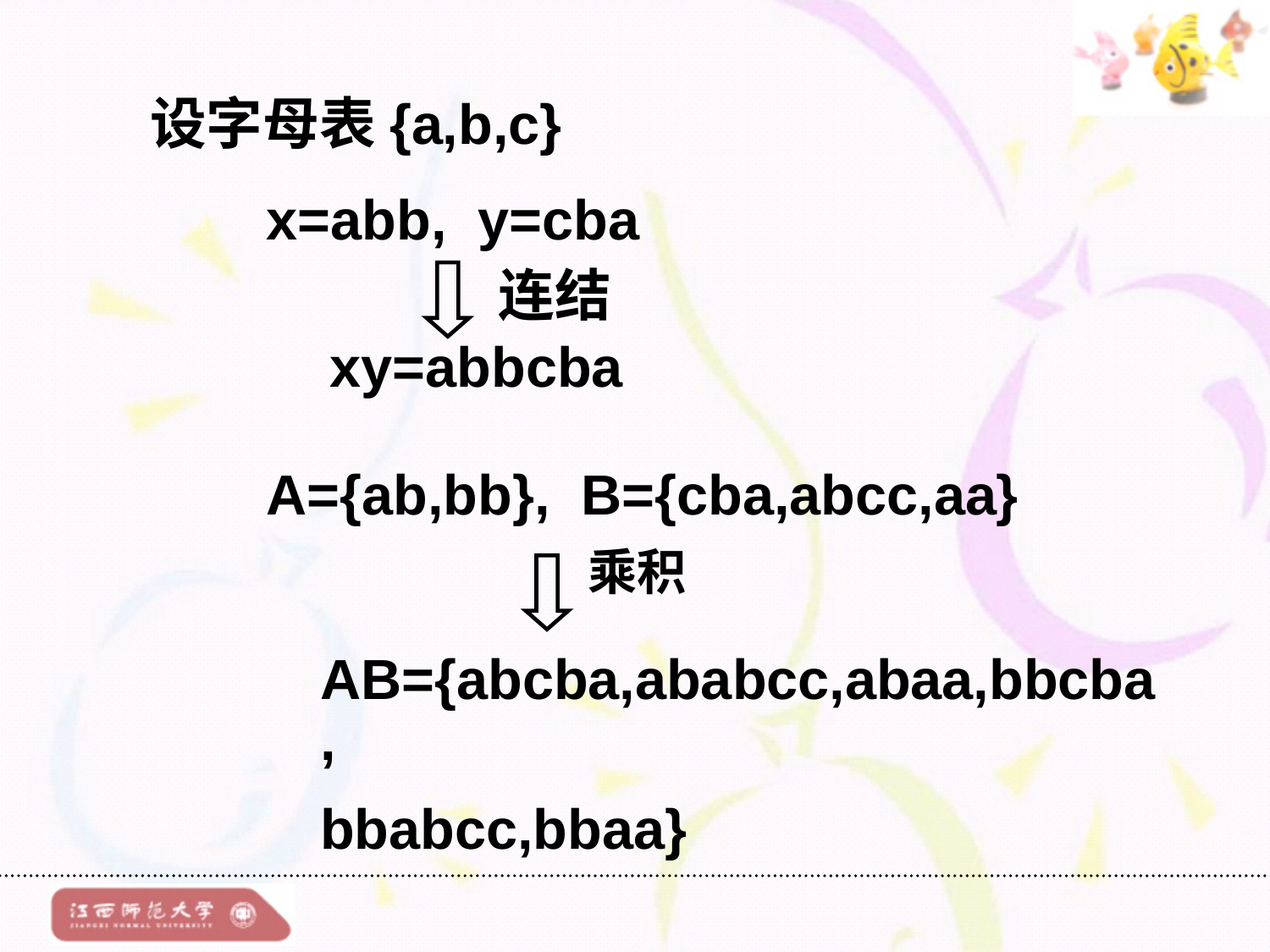

设字母表{a,b,c}
x=abb,  y=cba

连结
xy=abbcba
A={ab,bb},  B={cba,abcc,aa}

乘积
AB={abcba,ababcc,abaa,bbcba,
bbabcc,bbaa}